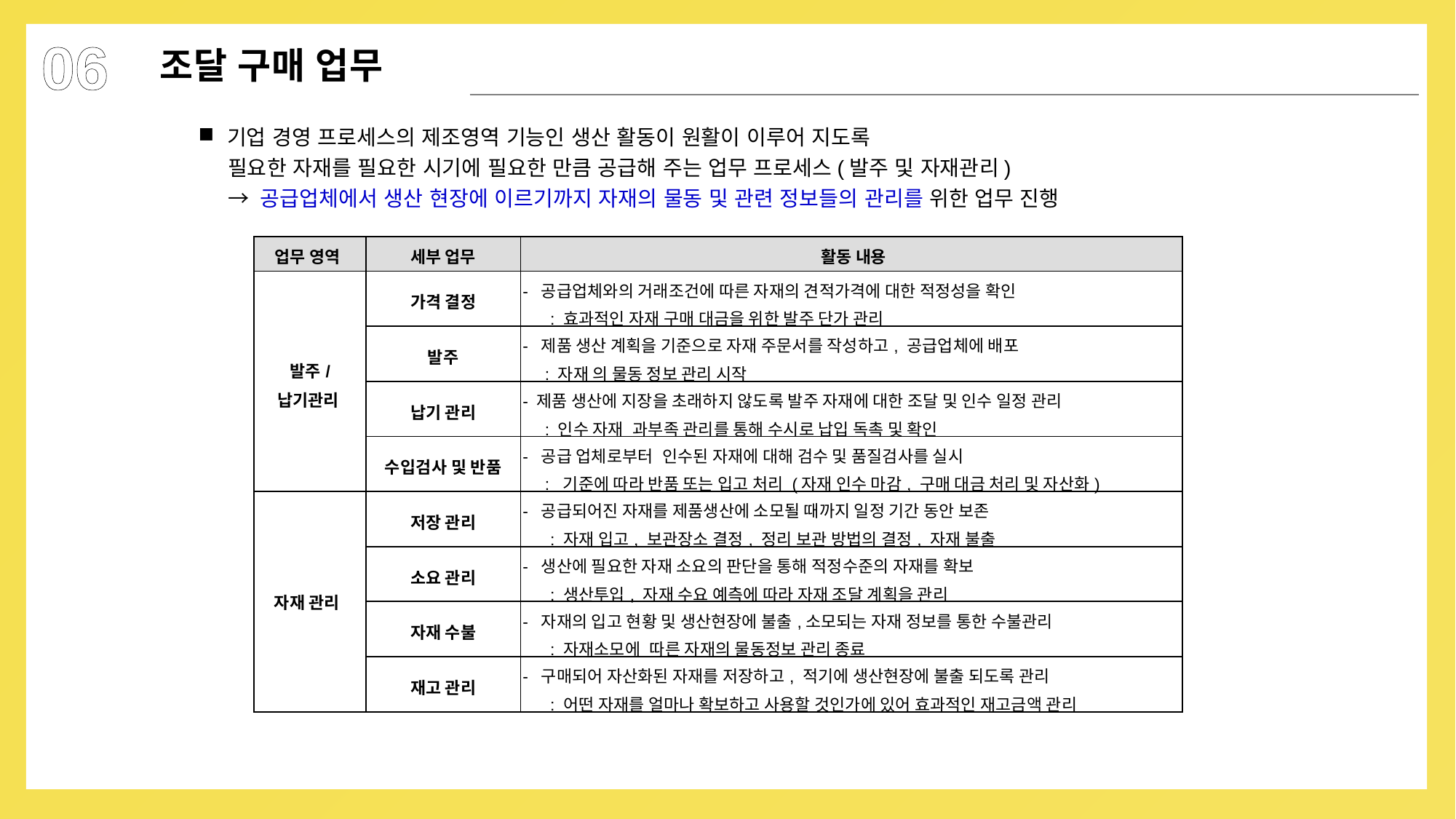

06

조달 구매 업무
기업 경영 프로세스의 제조영역 기능인 생산 활동이 원활이 이루어 지도록
필요한 자재를 필요한 시기에 필요한 만큼 공급해 주는 업무 프로세스(발주 및 자재관리)
→ 공급업체에서 생산 현장에 이르기까지 자재의 물동 및 관련 정보들의 관리를 위한 업무 진행
| 업무 영역 | 세부 업무 | 활동 내용 |
| --- | --- | --- |
| 발주/ 납기관리 | 가격 결정 | - 공급업체와의 거래조건에 따른 자재의 견적가격에 대한 적정성을 확인 : 효과적인 자재 구매 대금을 위한 발주 단가 관리 |
|  | 발주 | - 제품 생산 계획을 기준으로 자재 주문서를 작성하고, 공급업체에 배포 : 자재 의 물동 정보 관리 시작 |
|  | 납기 관리 | - 제품 생산에 지장을 초래하지 않도록 발주 자재에 대한 조달 및 인수 일정 관리 : 인수 자재 과부족 관리를 통해 수시로 납입 독촉 및 확인 |
|  | 수입검사 및 반품 | - 공급 업체로부터 인수된 자재에 대해 검수 및 품질검사를 실시 : 기준에 따라 반품 또는 입고 처리 (자재 인수 마감, 구매 대금 처리 및 자산화) |
| 자재 관리 | 저장 관리 | - 공급되어진 자재를 제품생산에 소모될 때까지 일정 기간 동안 보존 : 자재 입고, 보관장소 결정, 정리 보관 방법의 결정, 자재 불출 |
|  | 소요 관리 | - 생산에 필요한 자재 소요의 판단을 통해 적정수준의 자재를 확보 : 생산투입, 자재 수요 예측에 따라 자재 조달 계획을 관리 |
|  | 자재 수불 | - 자재의 입고 현황 및 생산현장에 불출,소모되는 자재 정보를 통한 수불관리 : 자재소모에 따른 자재의 물동정보 관리 종료 |
|  | 재고 관리 | - 구매되어 자산화된 자재를 저장하고, 적기에 생산현장에 불출 되도록 관리 : 어떤 자재를 얼마나 확보하고 사용할 것인가에 있어 효과적인 재고금액 관리 |